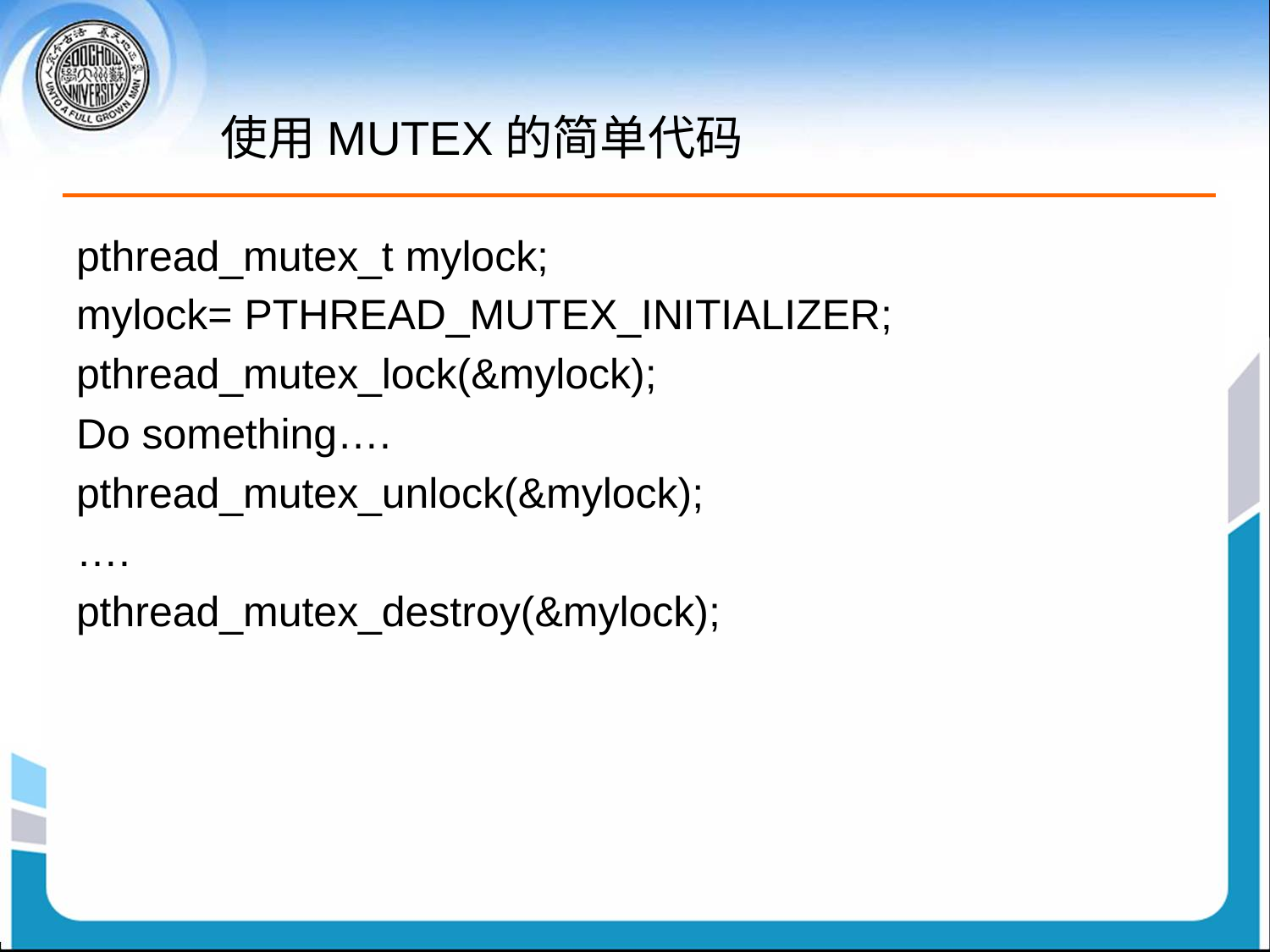

# 使用MUTEX的简单代码
pthread_mutex_t mylock;
mylock= PTHREAD_MUTEX_INITIALIZER;
pthread_mutex_lock(&mylock);
Do something….
pthread_mutex_unlock(&mylock);
….
pthread_mutex_destroy(&mylock);